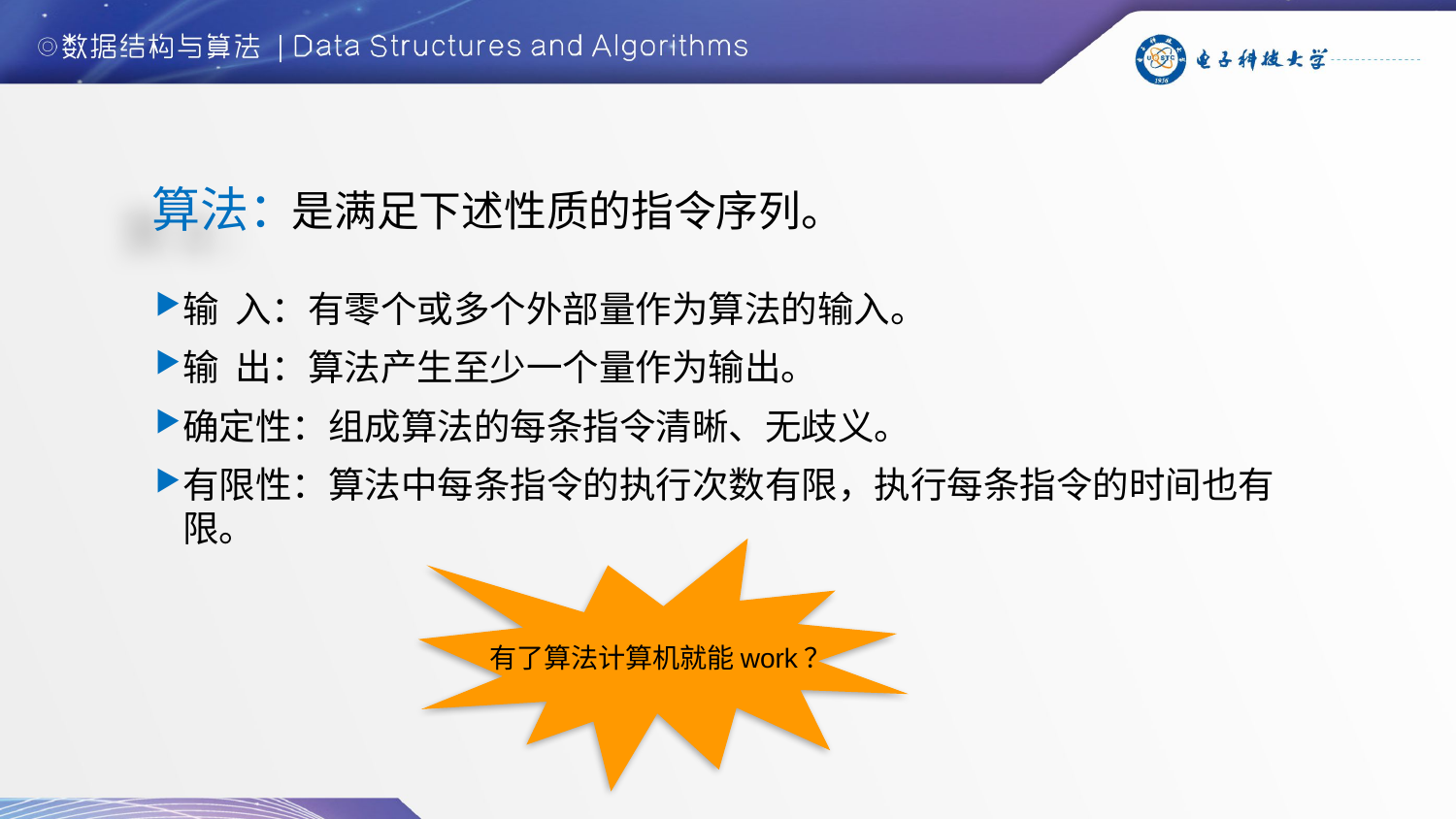

算法：
是满足下述性质的指令序列。
输  入：有零个或多个外部量作为算法的输入。
输  出：算法产生至少一个量作为输出。
确定性：组成算法的每条指令清晰、无歧义。
有限性：算法中每条指令的执行次数有限，执行每条指令的时间也有限。
有了算法计算机就能work？